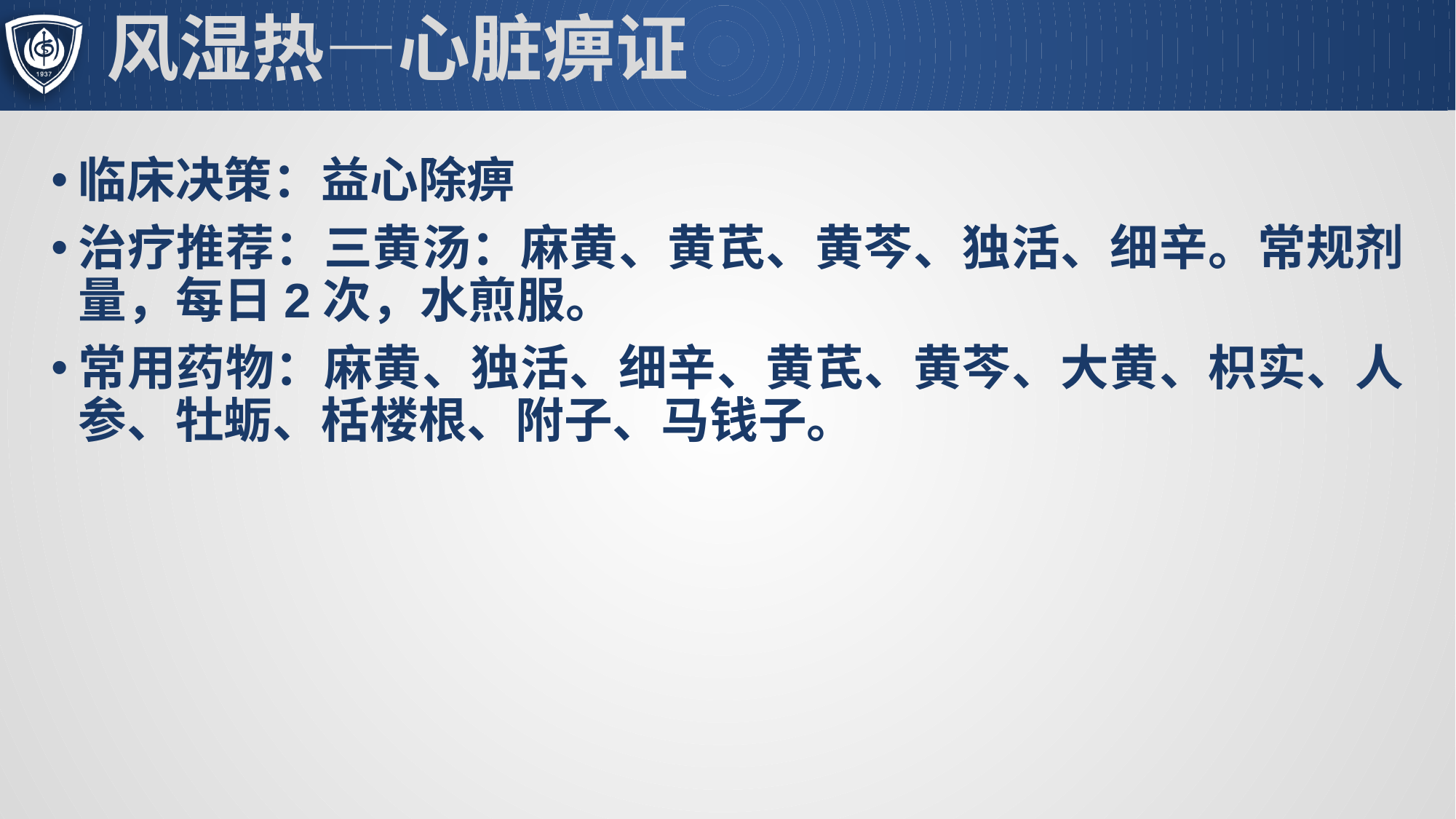

# 风湿热—心脏痹证
临床决策：益心除痹
治疗推荐：三黄汤：麻黄、黄芪、黄芩、独活、细辛。常规剂量，每日2次，水煎服。
常用药物：麻黄、独活、细辛、黄芪、黄芩、大黄、枳实、人参、牡蛎、栝楼根、附子、马钱子。